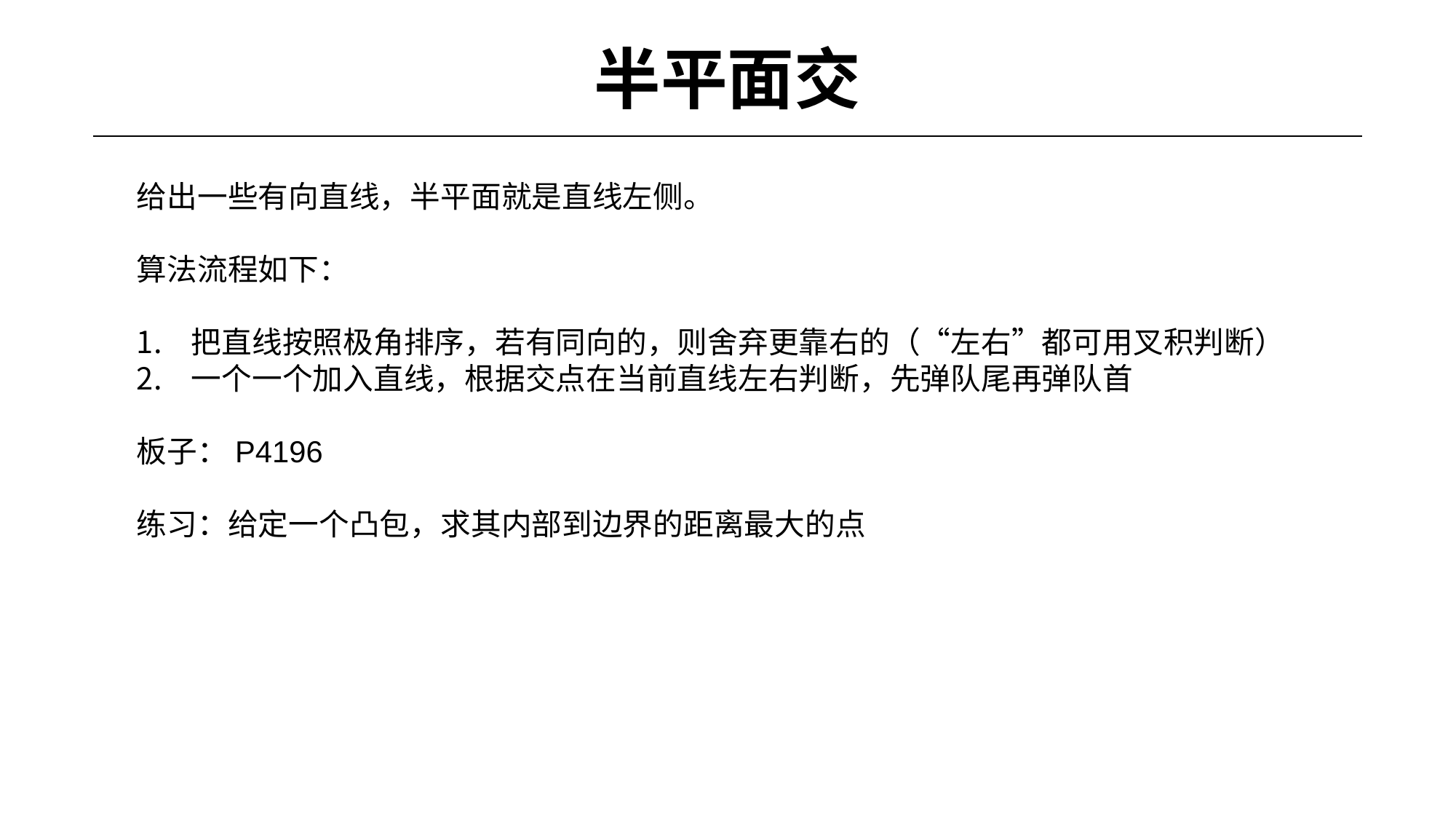

# 半平面交
给出一些有向直线，半平面就是直线左侧。

算法流程如下：

把直线按照极角排序，若有同向的，则舍弃更靠右的（“左右”都可用叉积判断）
一个一个加入直线，根据交点在当前直线左右判断，先弹队尾再弹队首

板子：P4196

练习：给定一个凸包，求其内部到边界的距离最大的点